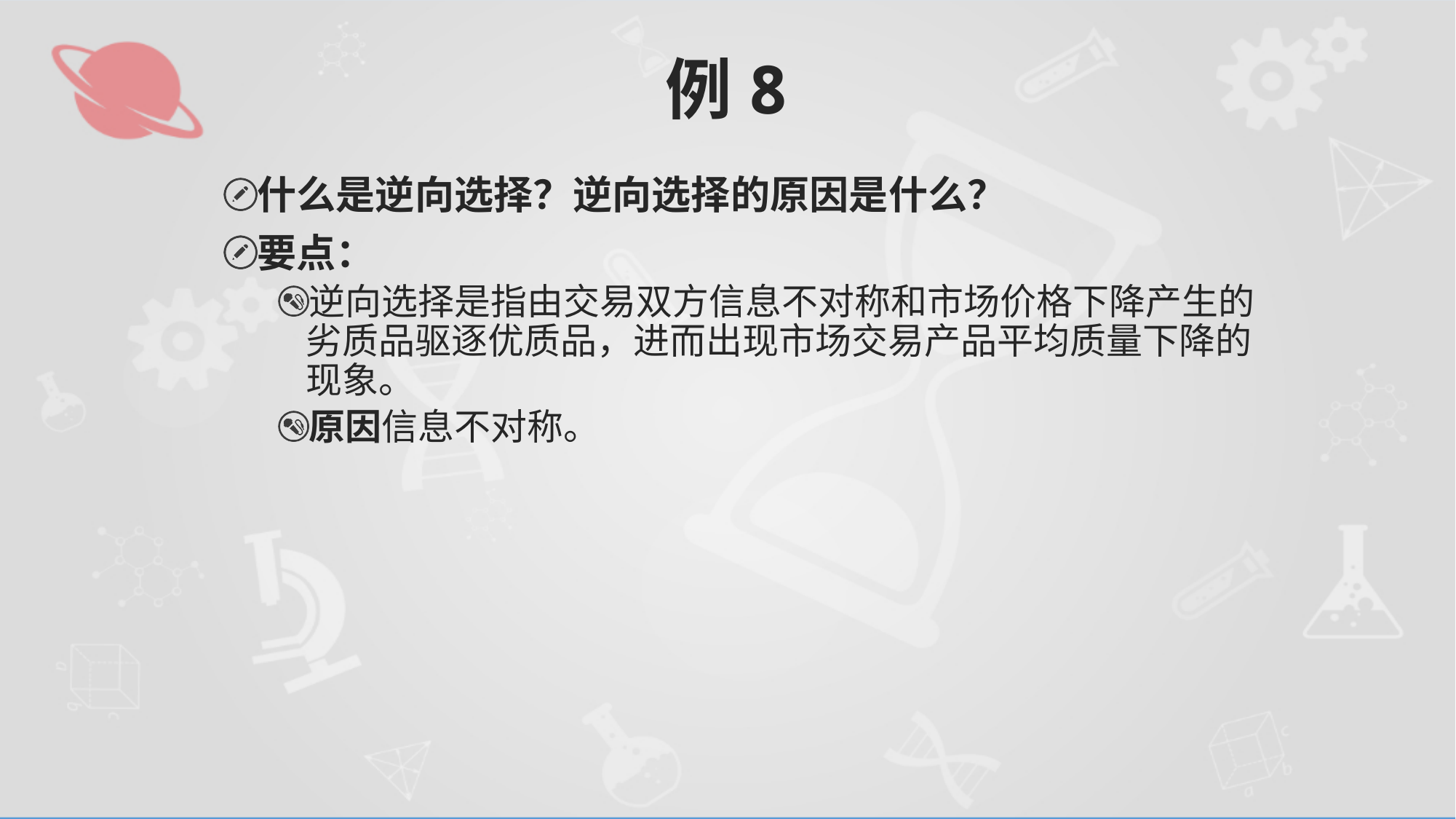

# 例8
什么是逆向选择？逆向选择的原因是什么？
要点：
逆向选择是指由交易双方信息不对称和市场价格下降产生的劣质品驱逐优质品，进而出现市场交易产品平均质量下降的现象。
原因信息不对称。